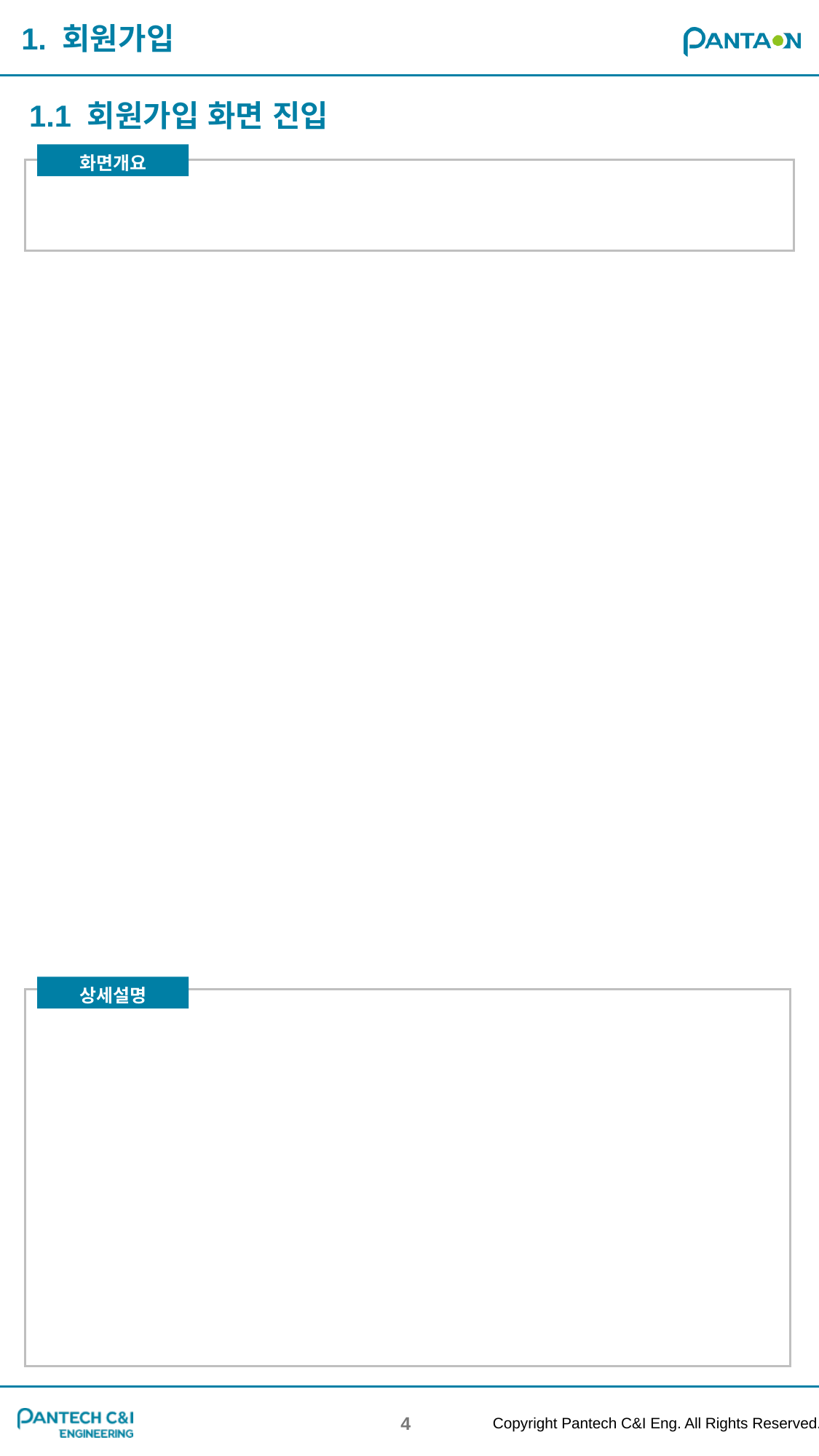

1. 회원가입
1.1 회원가입 화면 진입
4